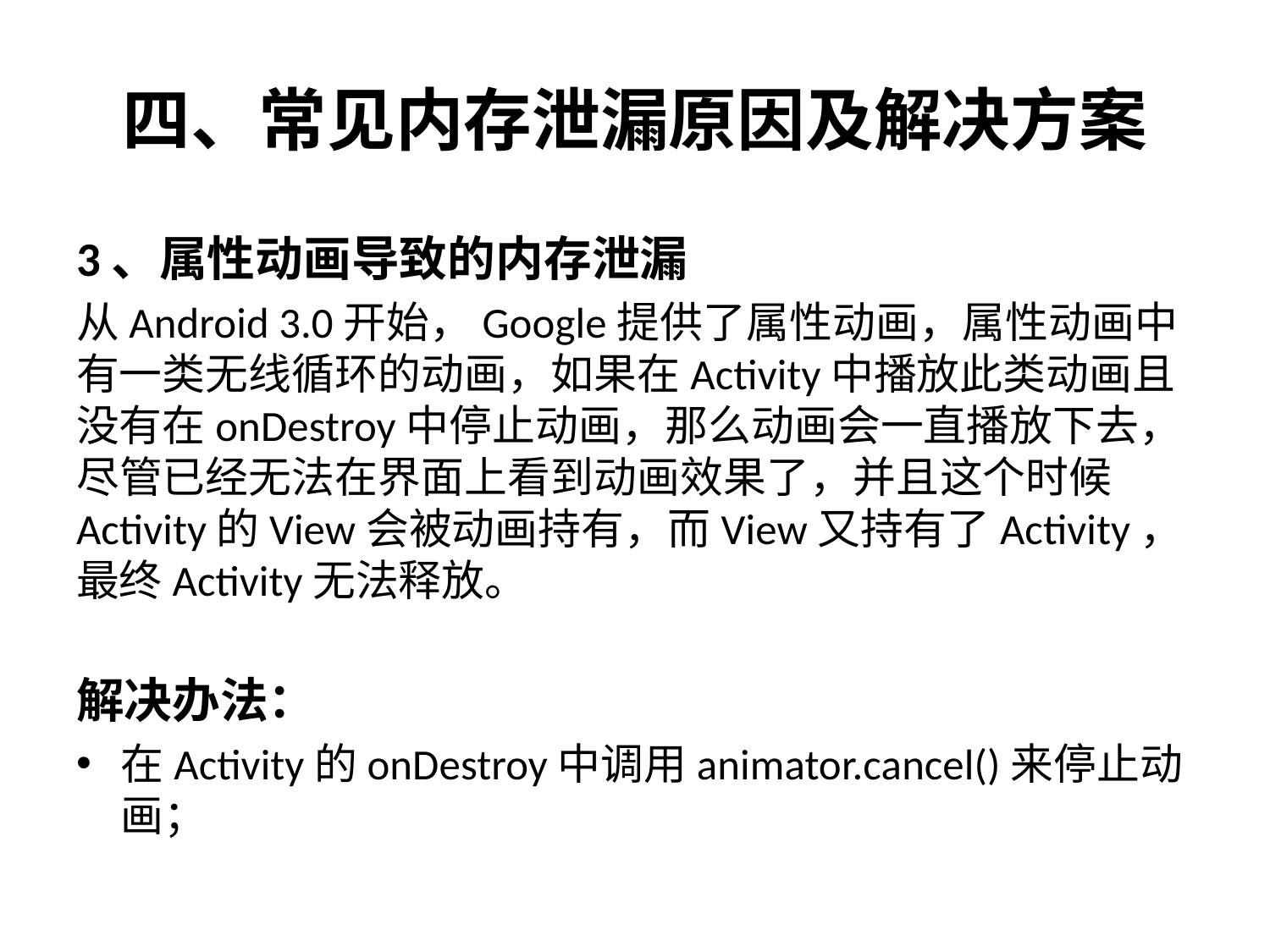

# 四、常见内存泄漏原因及解决方案
3、属性动画导致的内存泄漏
从Android 3.0开始，Google提供了属性动画，属性动画中有一类无线循环的动画，如果在Activity中播放此类动画且没有在onDestroy中停止动画，那么动画会一直播放下去，尽管已经无法在界面上看到动画效果了，并且这个时候Activity的View会被动画持有，而View又持有了Activity，最终Activity无法释放。

解决办法：
在Activity的onDestroy中调用animator.cancel()来停止动画；